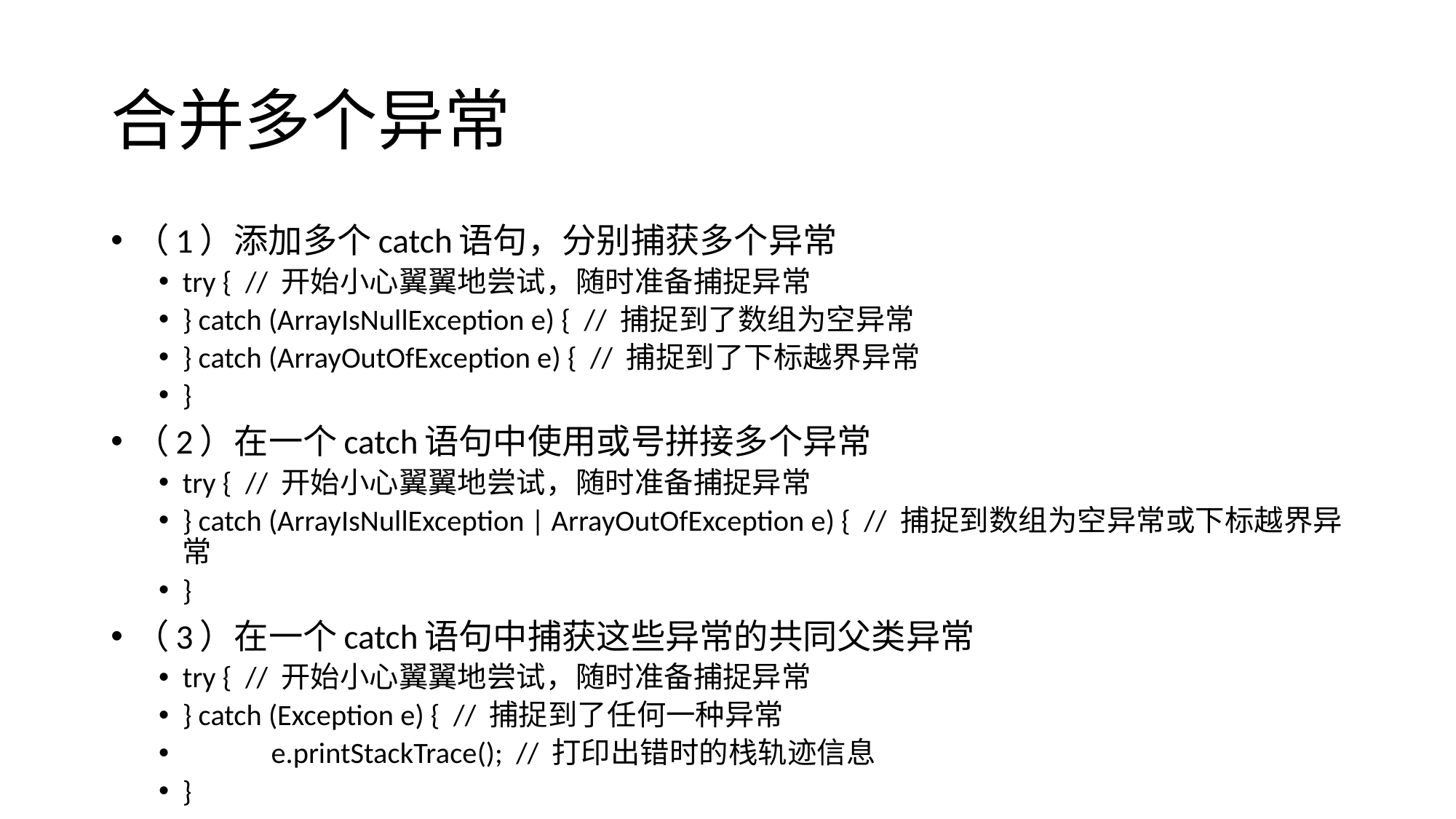

# 合并多个异常
（1）添加多个catch语句，分别捕获多个异常
try {  // 开始小心翼翼地尝试，随时准备捕捉异常
} catch (ArrayIsNullException e) {  // 捕捉到了数组为空异常
} catch (ArrayOutOfException e) {  // 捕捉到了下标越界异常
}
（2）在一个catch语句中使用或号拼接多个异常
try {  // 开始小心翼翼地尝试，随时准备捕捉异常
} catch (ArrayIsNullException | ArrayOutOfException e) {  // 捕捉到数组为空异常或下标越界异常
}
（3）在一个catch语句中捕获这些异常的共同父类异常
try {  // 开始小心翼翼地尝试，随时准备捕捉异常
} catch (Exception e) {  // 捕捉到了任何一种异常
	e.printStackTrace();  // 打印出错时的栈轨迹信息
}